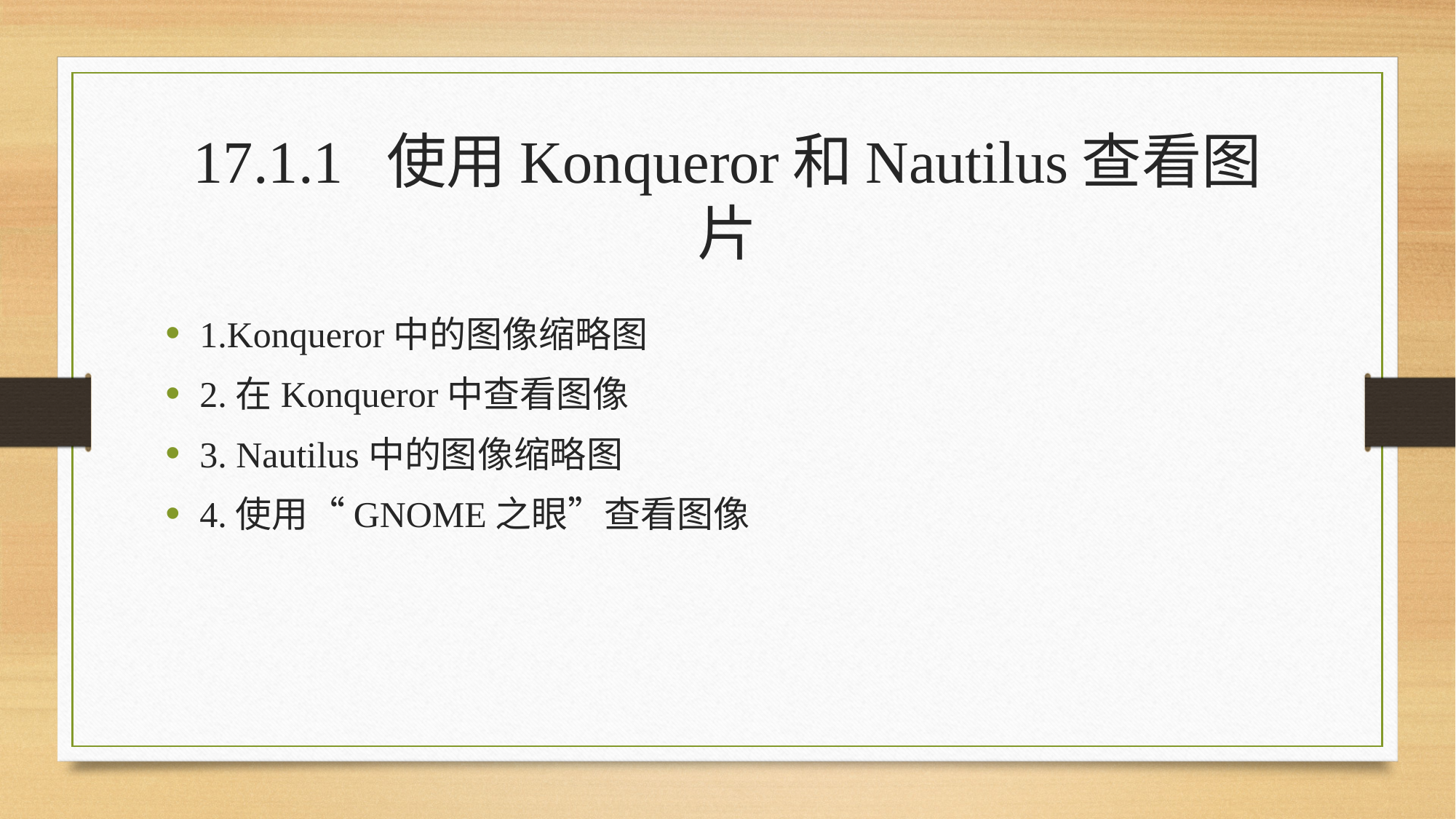

# 17.1.1  使用Konqueror和Nautilus查看图片
1.Konqueror中的图像缩略图
2.在Konqueror中查看图像
3. Nautilus中的图像缩略图
4.使用“GNOME之眼”查看图像